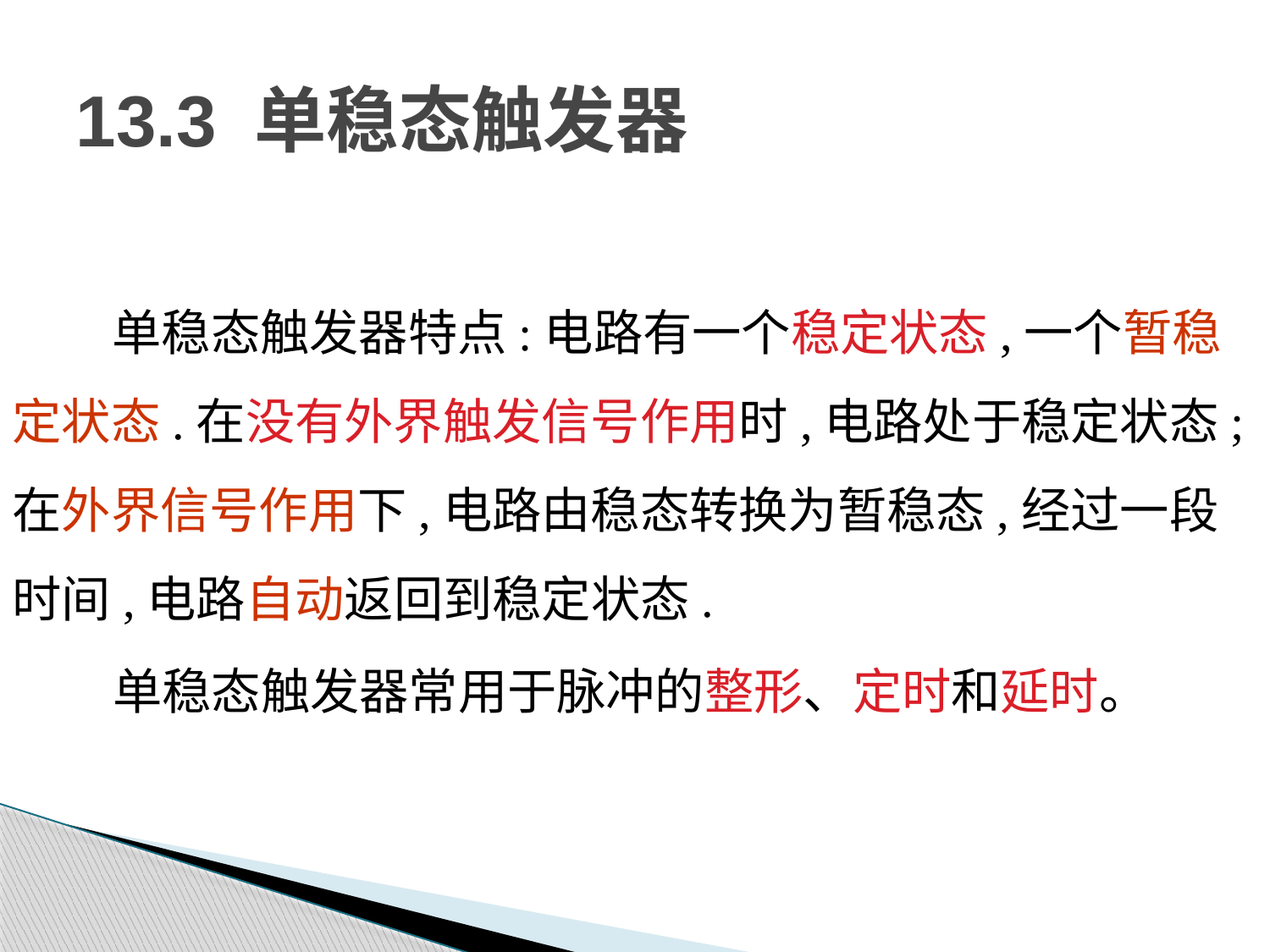

# 13.3 单稳态触发器
        单稳态触发器特点:电路有一个稳定状态,一个暂稳定状态.在没有外界触发信号作用时,电路处于稳定状态;在外界信号作用下,电路由稳态转换为暂稳态,经过一段时间,电路自动返回到稳定状态.
      单稳态触发器常用于脉冲的整形、定时和延时。